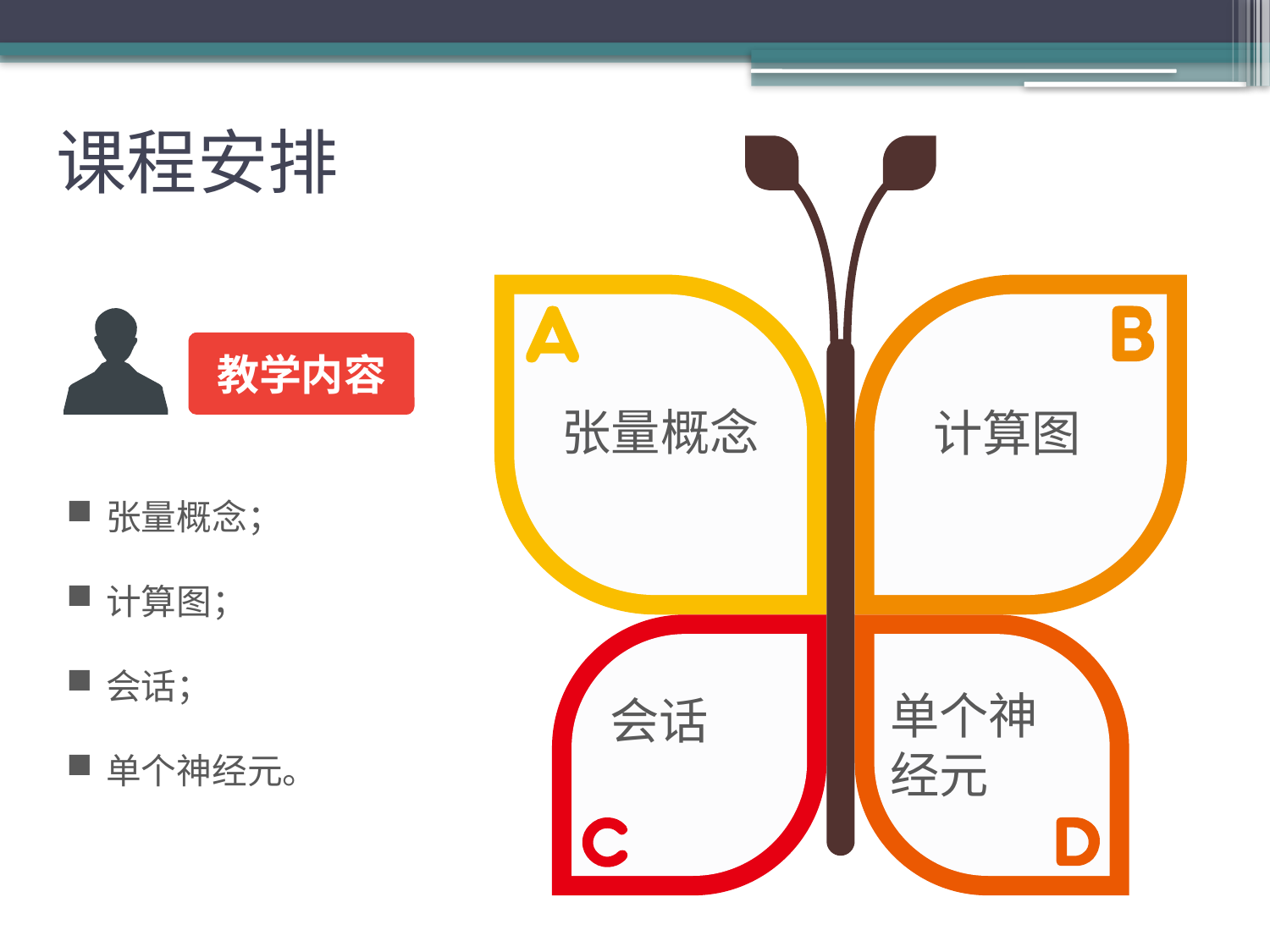

# 课程安排

张量概念
计算图
单个神
经元
会话

教学内容
张量概念；
计算图；
会话；
单个神经元。